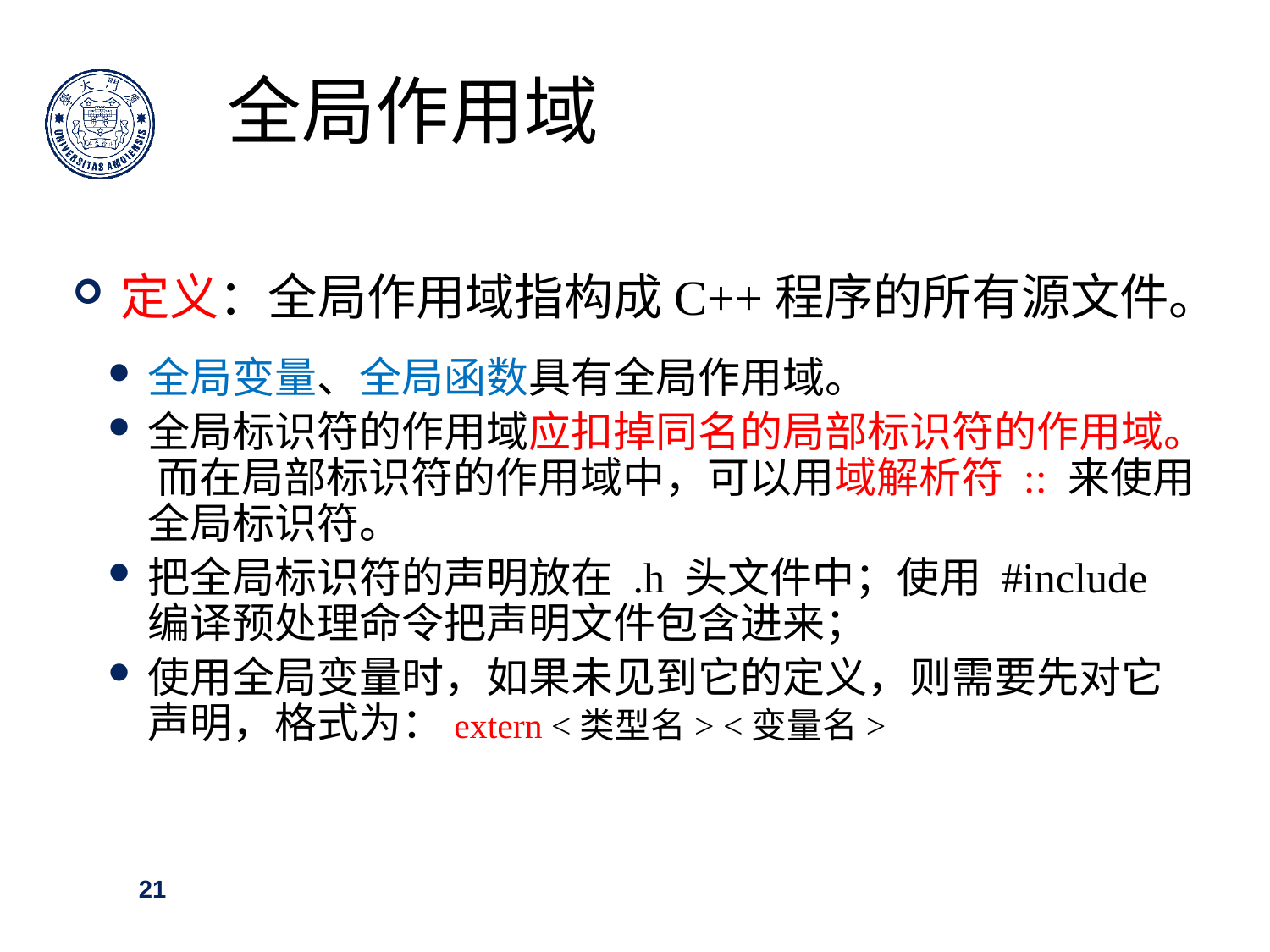

全局作用域
定义：全局作用域指构成C++程序的所有源文件。

全局变量、全局函数具有全局作用域。
全局标识符的作用域应扣掉同名的局部标识符的作用域。 而在局部标识符的作用域中，可以用域解析符 :: 来使用全局标识符。
把全局标识符的声明放在 .h 头文件中；使用 #include 编译预处理命令把声明文件包含进来；
使用全局变量时，如果未见到它的定义，则需要先对它声明，格式为：extern <类型名> <变量名>
21